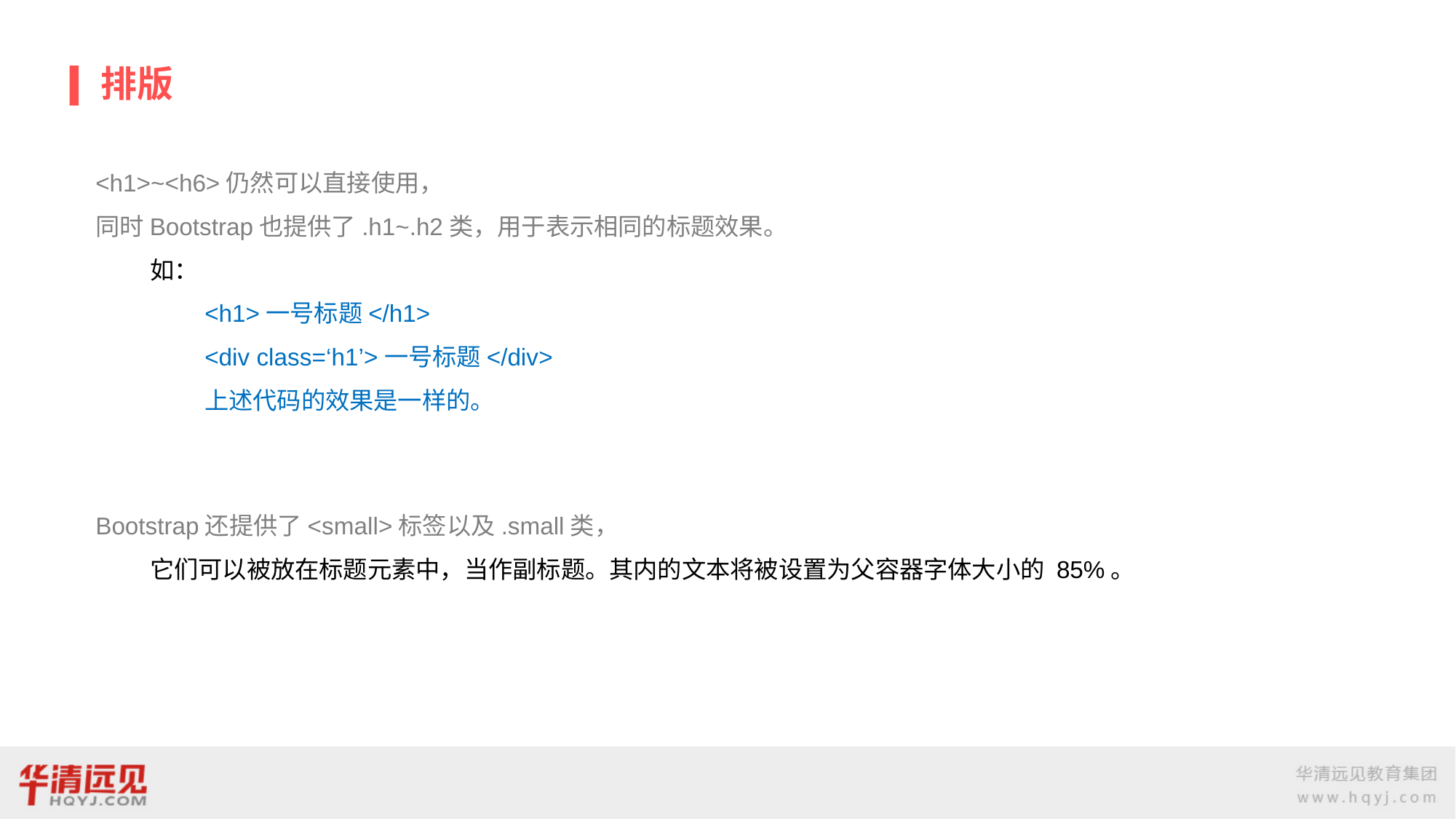

# 排版
<h1>~<h6>仍然可以直接使用，
同时Bootstrap也提供了.h1~.h2类，用于表示相同的标题效果。
如：
<h1>一号标题</h1>
<div class=‘h1’>一号标题</div>
上述代码的效果是一样的。

Bootstrap还提供了<small>标签以及.small类，
它们可以被放在标题元素中，当作副标题。其内的文本将被设置为父容器字体大小的 85%。

栅格系统